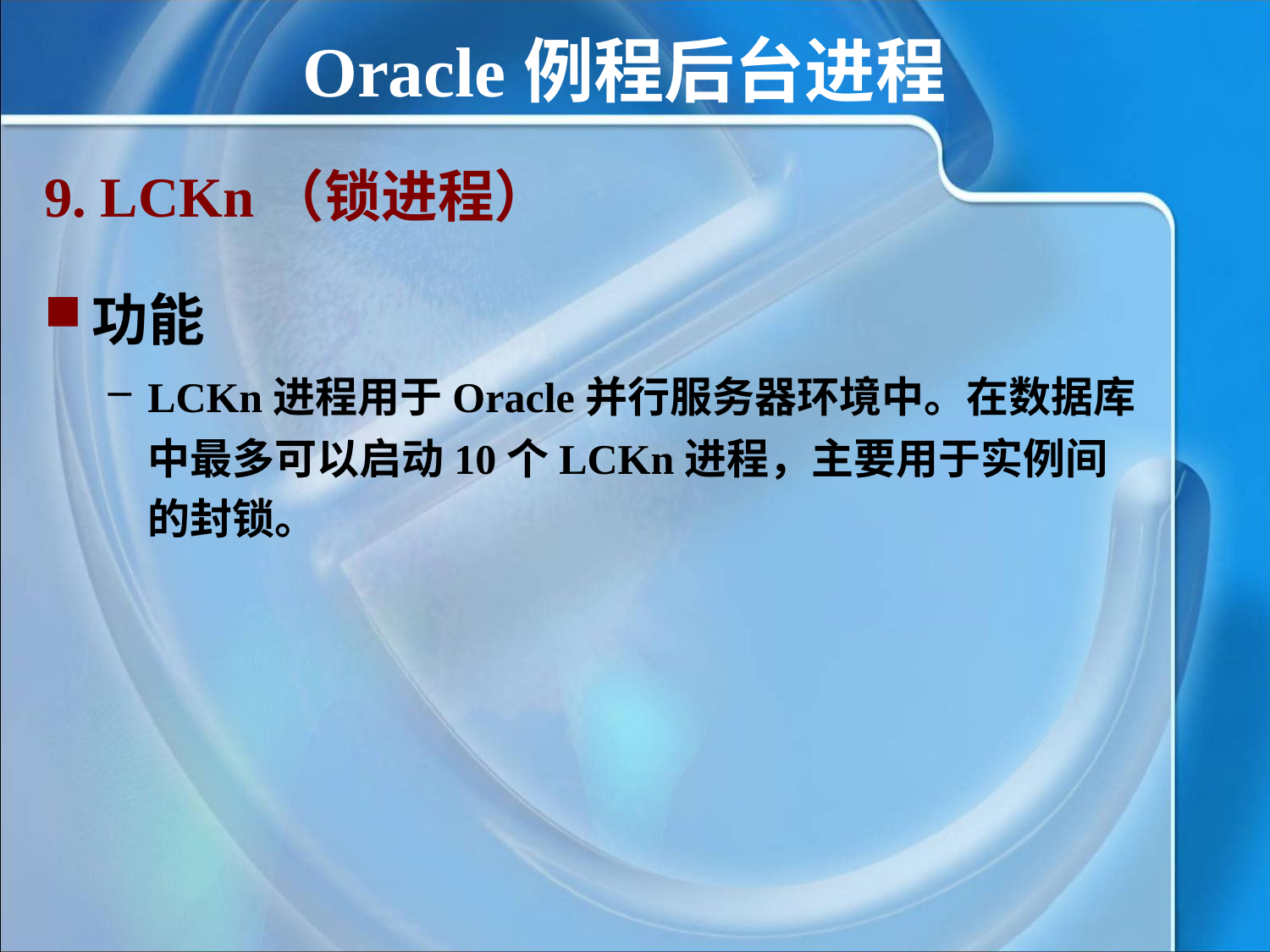

# Oracle例程后台进程
9. LCKn（锁进程）
功能
LCKn进程用于Oracle并行服务器环境中。在数据库中最多可以启动10个LCKn进程，主要用于实例间的封锁。

55